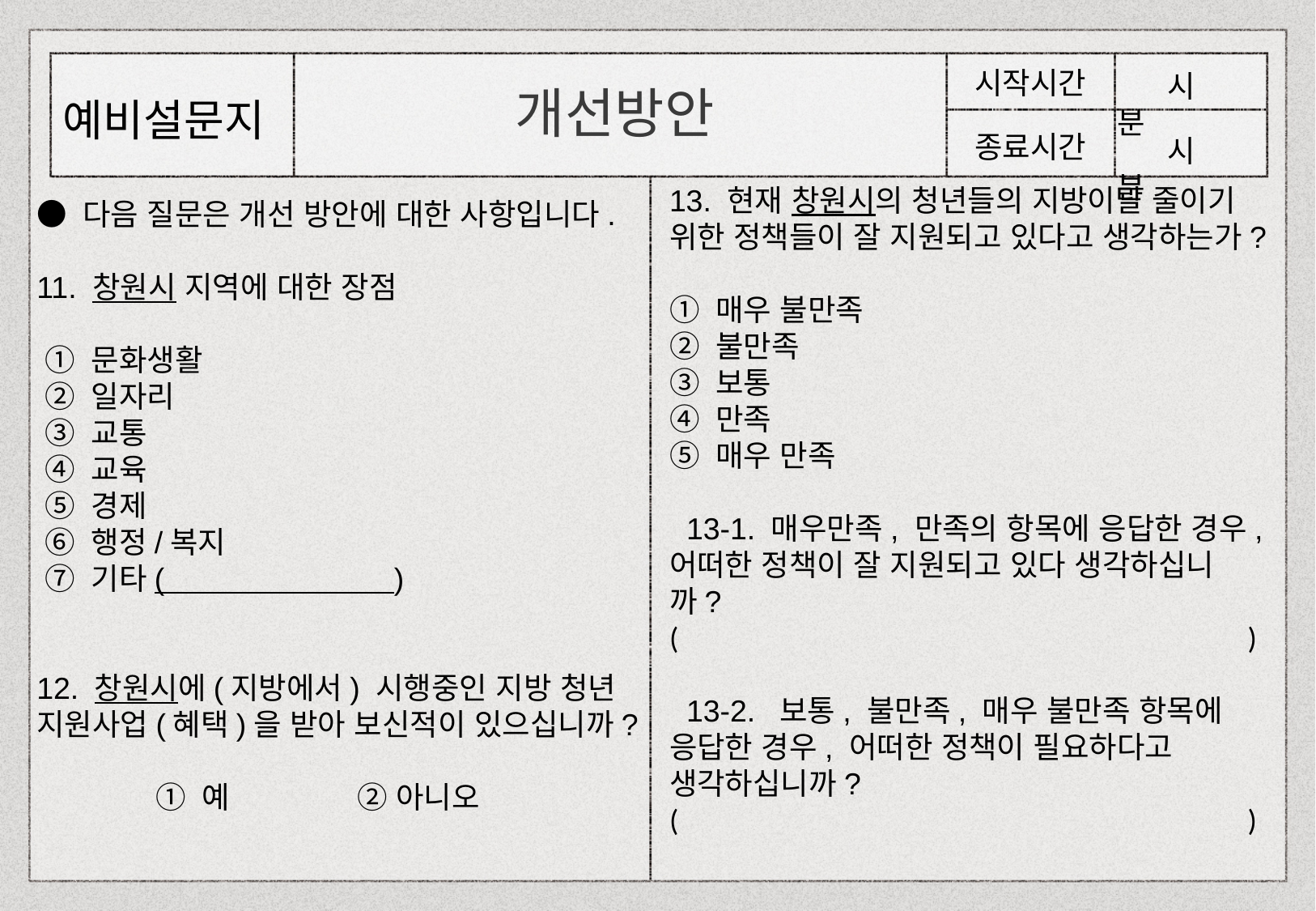

시작시간
     시       분
종료시간
     시       분
개선방안
예비설문지

13. 현재 창원시의 청년들의 지방이탈 줄이기 위한 정책들이 잘 지원되고 있다고 생각하는가?

① 매우 불만족
② 불만족
③ 보통
④ 만족
⑤ 매우 만족
  13-1. 매우만족, 만족의 항목에 응답한 경우, 어떠한 정책이 잘 지원되고 있다 생각하십니까?
(                                                                                   )
  13-2.  보통, 불만족, 매우 불만족 항목에 응답한 경우, 어떠한 정책이 필요하다고 생각하십니까?
(                                                                                   )
● 다음 질문은 개선 방안에 대한 사항입니다.
11. 창원시 지역에 대한 장점

 ① 문화생활
 ② 일자리
 ③ 교통
 ④ 교육
 ⑤ 경제
 ⑥ 행정/복지
 ⑦ 기타(                           )

12. 창원시에(지방에서) 시행중인 지방 청년
지원사업(혜택)을 받아 보신적이 있으십니까?

              ① 예               ② 아니오